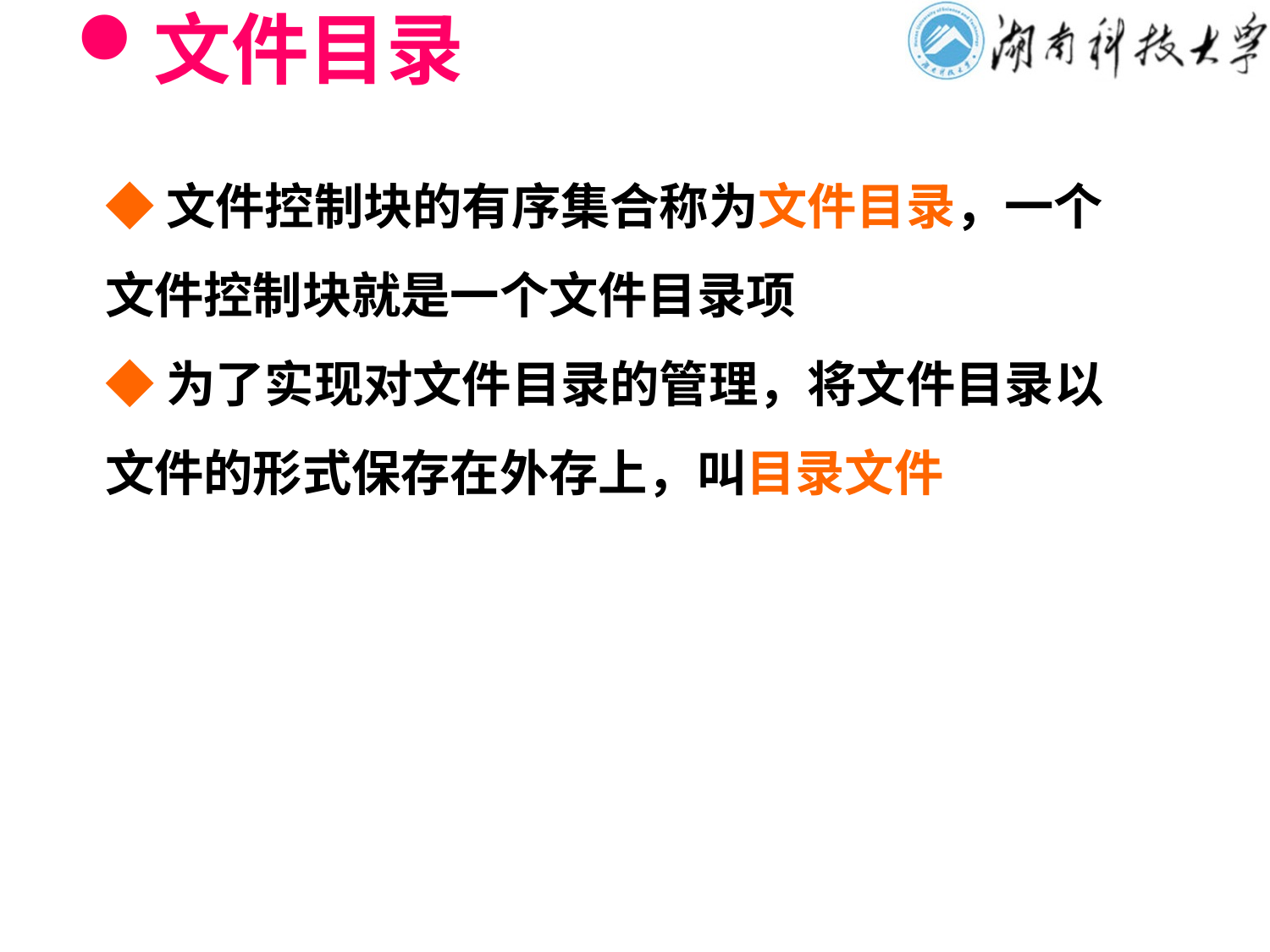

# 文件目录
◆文件控制块的有序集合称为文件目录，一个文件控制块就是一个文件目录项
◆为了实现对文件目录的管理，将文件目录以文件的形式保存在外存上，叫目录文件